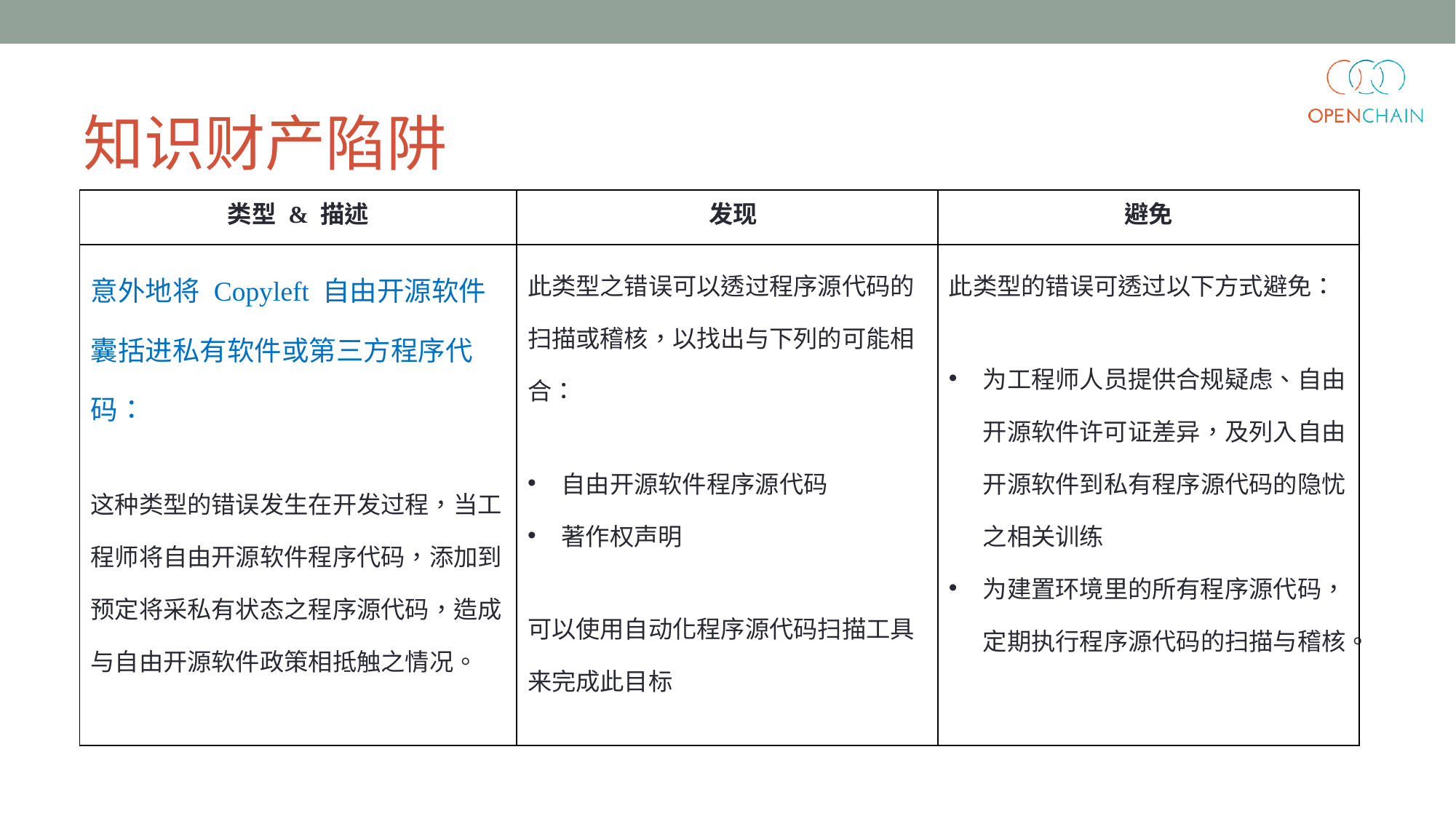

# 知识财产陷阱
| 类型 & 描述 | 发现 | 避免 |
| --- | --- | --- |
| 意外地将 Copyleft 自由开源软件囊括进私有软件或第三方程序代码： 这种类型的错误发生在开发过程，当工程师将自由开源软件程序代码，添加到预定将采私有状态之程序源代码，造成与自由开源软件政策相抵触之情况。 | 此类型之错误可以透过程序源代码的扫描或稽核，以找出与下列的可能相合： 自由开源软件程序源代码 著作权声明 可以使用自动化程序源代码扫描工具来完成此目标 | 此类型的错误可透过以下方式避免： 为工程师人员提供合规疑虑、自由开源软件许可证差异，及列入自由开源软件到私有程序源代码的隐忧之相关训练 为建置环境里的所有程序源代码，定期执行程序源代码的扫描与稽核。 |